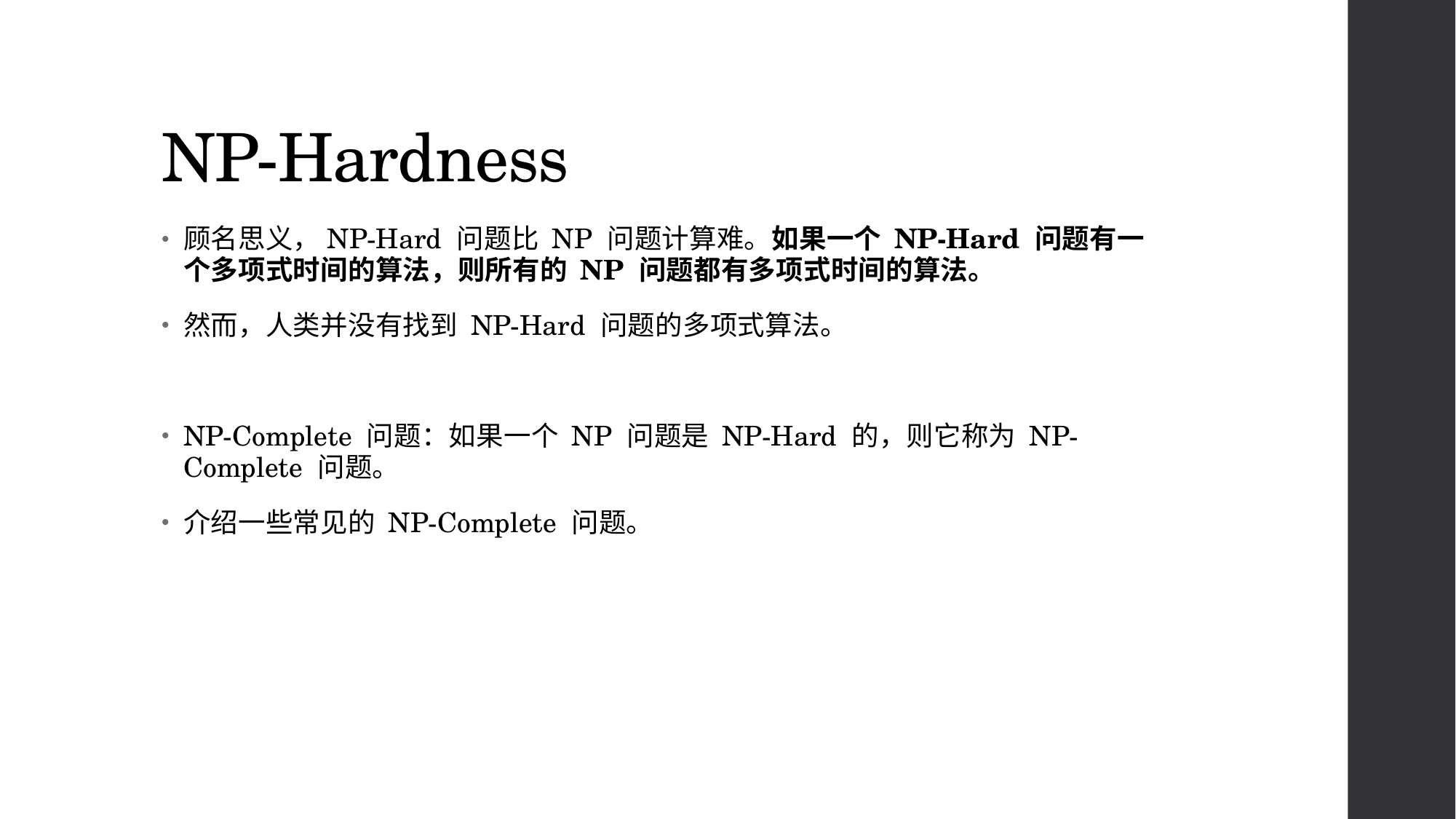

# NP-Hardness
顾名思义，NP-Hard 问题比 NP 问题计算难。如果一个 NP-Hard 问题有一个多项式时间的算法，则所有的 NP 问题都有多项式时间的算法。
然而，人类并没有找到 NP-Hard 问题的多项式算法。

NP-Complete 问题：如果一个 NP 问题是 NP-Hard 的，则它称为 NP-Complete 问题。
介绍一些常见的 NP-Complete 问题。